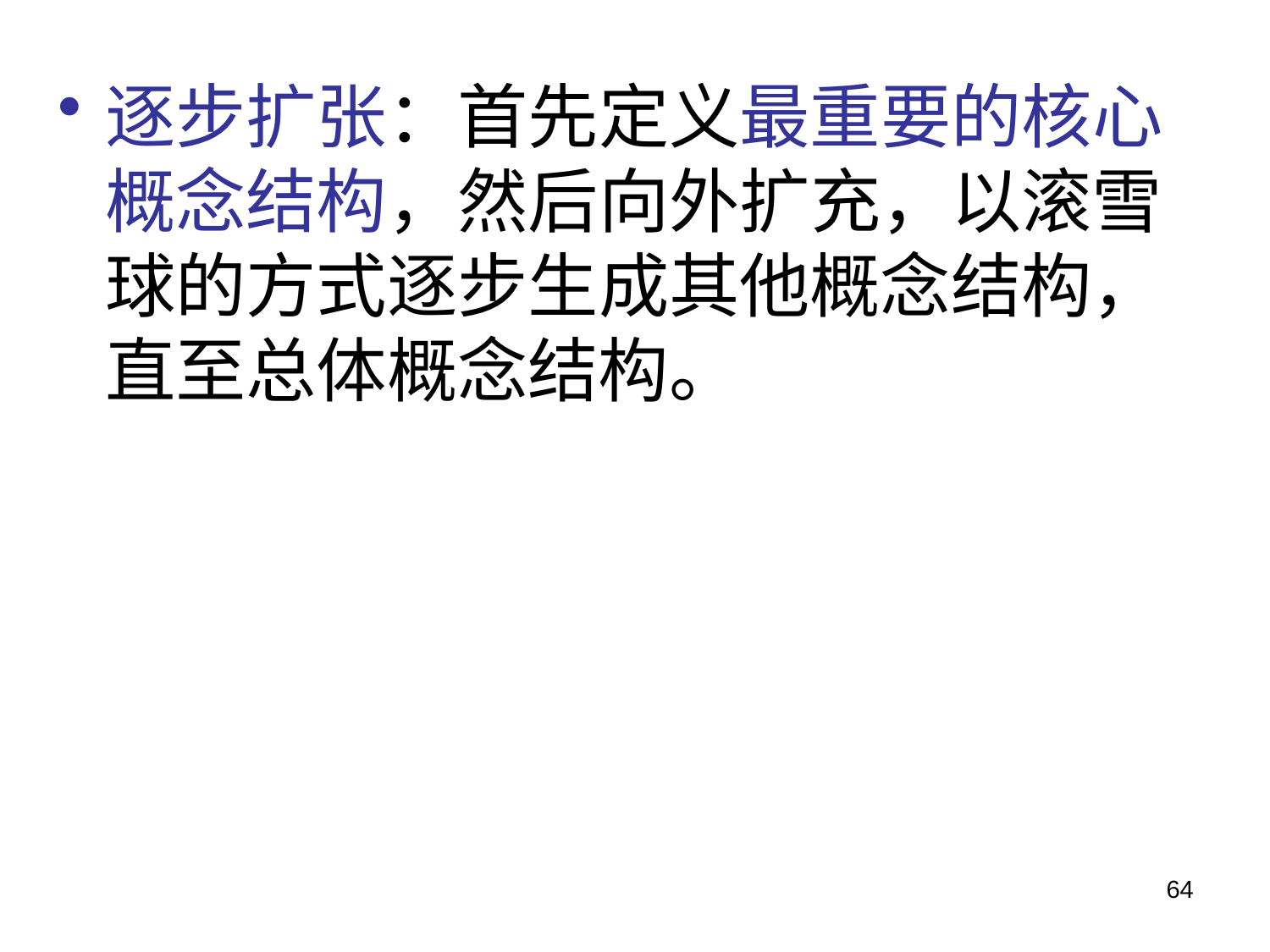

逐步扩张：首先定义最重要的核心概念结构，然后向外扩充，以滚雪球的方式逐步生成其他概念结构，直至总体概念结构。

64